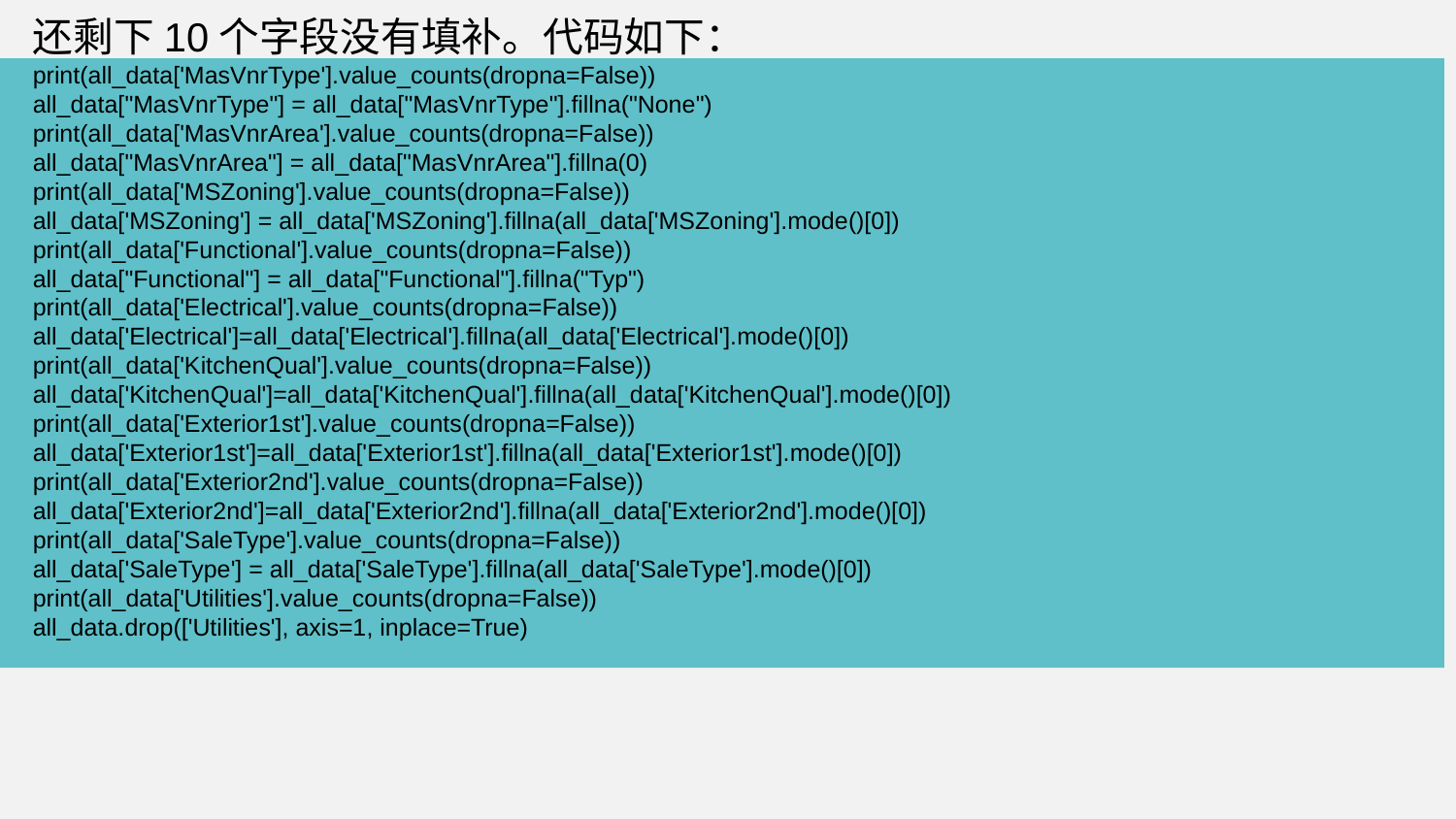

还剩下10个字段没有填补。代码如下：
print(all_data['MasVnrType'].value_counts(dropna=False))
all_data["MasVnrType"] = all_data["MasVnrType"].fillna("None")
print(all_data['MasVnrArea'].value_counts(dropna=False))
all_data["MasVnrArea"] = all_data["MasVnrArea"].fillna(0)
print(all_data['MSZoning'].value_counts(dropna=False))
all_data['MSZoning'] = all_data['MSZoning'].fillna(all_data['MSZoning'].mode()[0])
print(all_data['Functional'].value_counts(dropna=False))
all_data["Functional"] = all_data["Functional"].fillna("Typ")
print(all_data['Electrical'].value_counts(dropna=False))
all_data['Electrical']=all_data['Electrical'].fillna(all_data['Electrical'].mode()[0])
print(all_data['KitchenQual'].value_counts(dropna=False))
all_data['KitchenQual']=all_data['KitchenQual'].fillna(all_data['KitchenQual'].mode()[0])
print(all_data['Exterior1st'].value_counts(dropna=False))
all_data['Exterior1st']=all_data['Exterior1st'].fillna(all_data['Exterior1st'].mode()[0])
print(all_data['Exterior2nd'].value_counts(dropna=False))
all_data['Exterior2nd']=all_data['Exterior2nd'].fillna(all_data['Exterior2nd'].mode()[0])
print(all_data['SaleType'].value_counts(dropna=False))
all_data['SaleType'] = all_data['SaleType'].fillna(all_data['SaleType'].mode()[0])
print(all_data['Utilities'].value_counts(dropna=False))
all_data.drop(['Utilities'], axis=1, inplace=True)